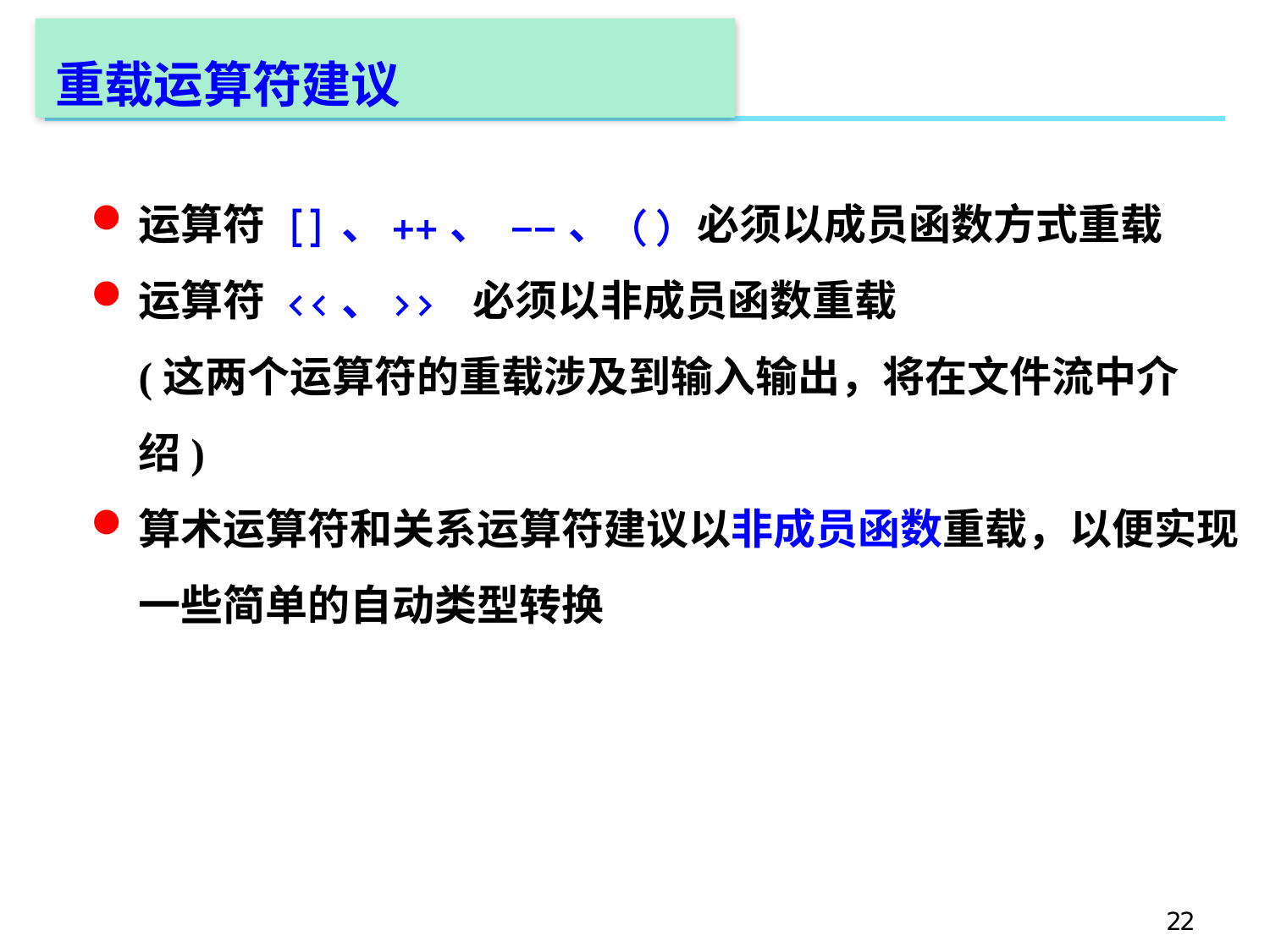

# 重载运算符建议
运算符 []、++、 --、 () 必须以成员函数方式重载
运算符 <<、>> 必须以非成员函数重载
(这两个运算符的重载涉及到输入输出，将在文件流中介绍)
算术运算符和关系运算符建议以非成员函数重载，以便实现一些简单的自动类型转换
22